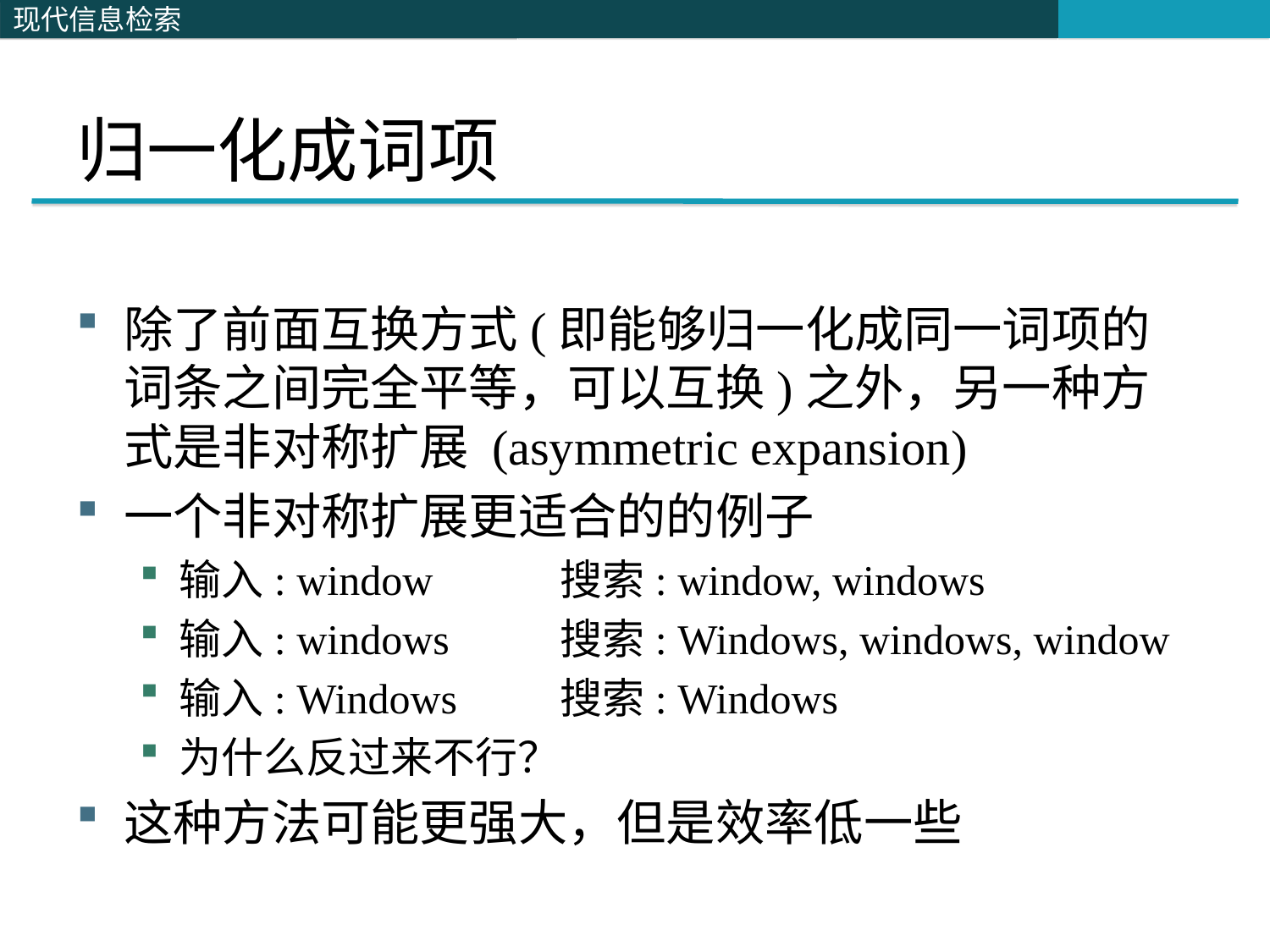

# 归一化成词项

除了前面互换方式(即能够归一化成同一词项的词条之间完全平等，可以互换)之外，另一种方式是非对称扩展 (asymmetric expansion)
一个非对称扩展更适合的的例子
输入: window		搜索: window, windows
输入: windows	搜索: Windows, windows, window
输入: Windows	搜索: Windows
为什么反过来不行？
这种方法可能更强大，但是效率低一些